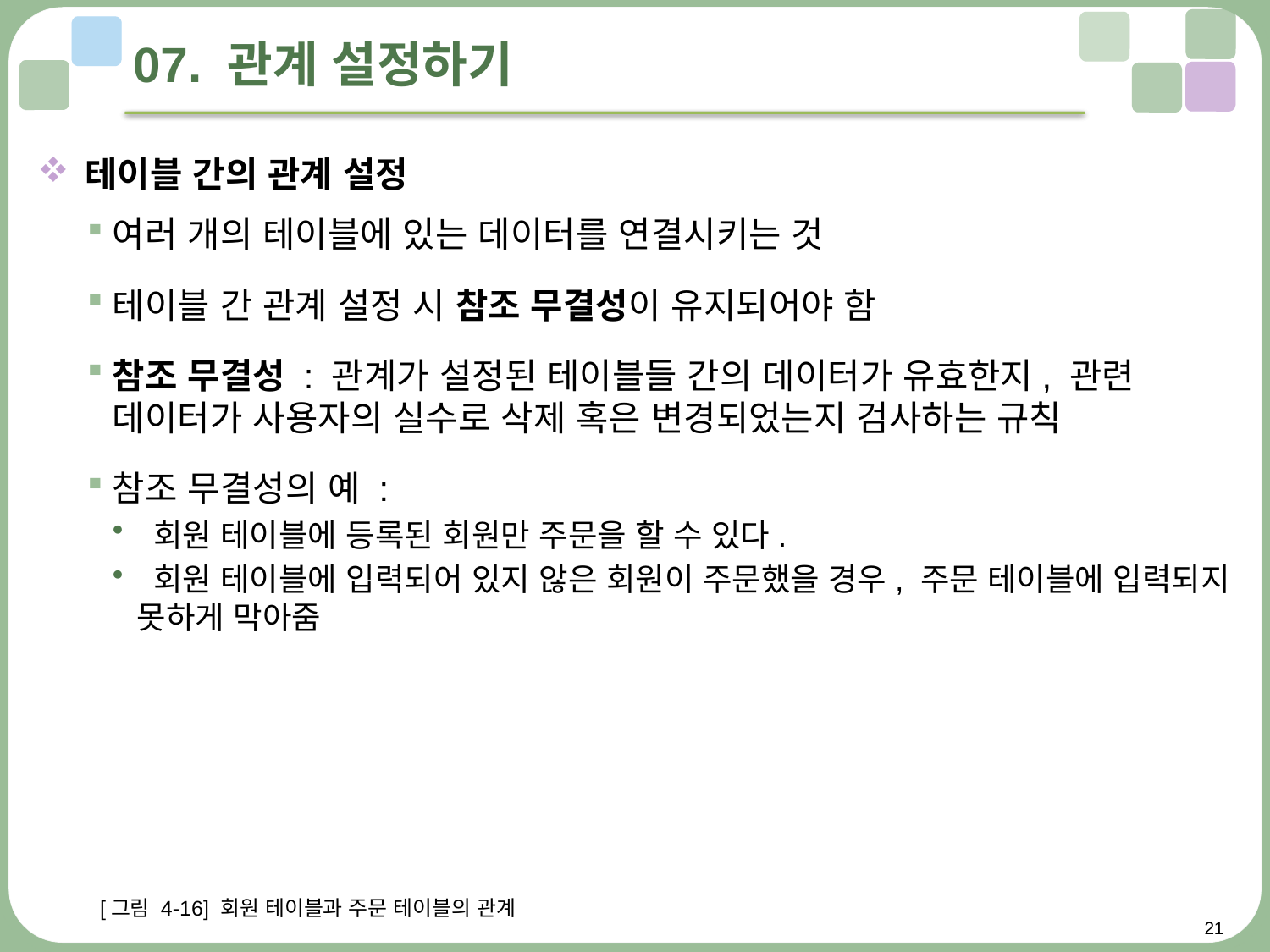

# 07. 관계 설정하기
테이블 간의 관계 설정
여러 개의 테이블에 있는 데이터를 연결시키는 것
테이블 간 관계 설정 시 참조 무결성이 유지되어야 함
참조 무결성 : 관계가 설정된 테이블들 간의 데이터가 유효한지, 관련 데이터가 사용자의 실수로 삭제 혹은 변경되었는지 검사하는 규칙
참조 무결성의 예 :
 회원 테이블에 등록된 회원만 주문을 할 수 있다.
 회원 테이블에 입력되어 있지 않은 회원이 주문했을 경우, 주문 테이블에 입력되지 못하게 막아줌

[그림 4-16] 회원 테이블과 주문 테이블의 관계